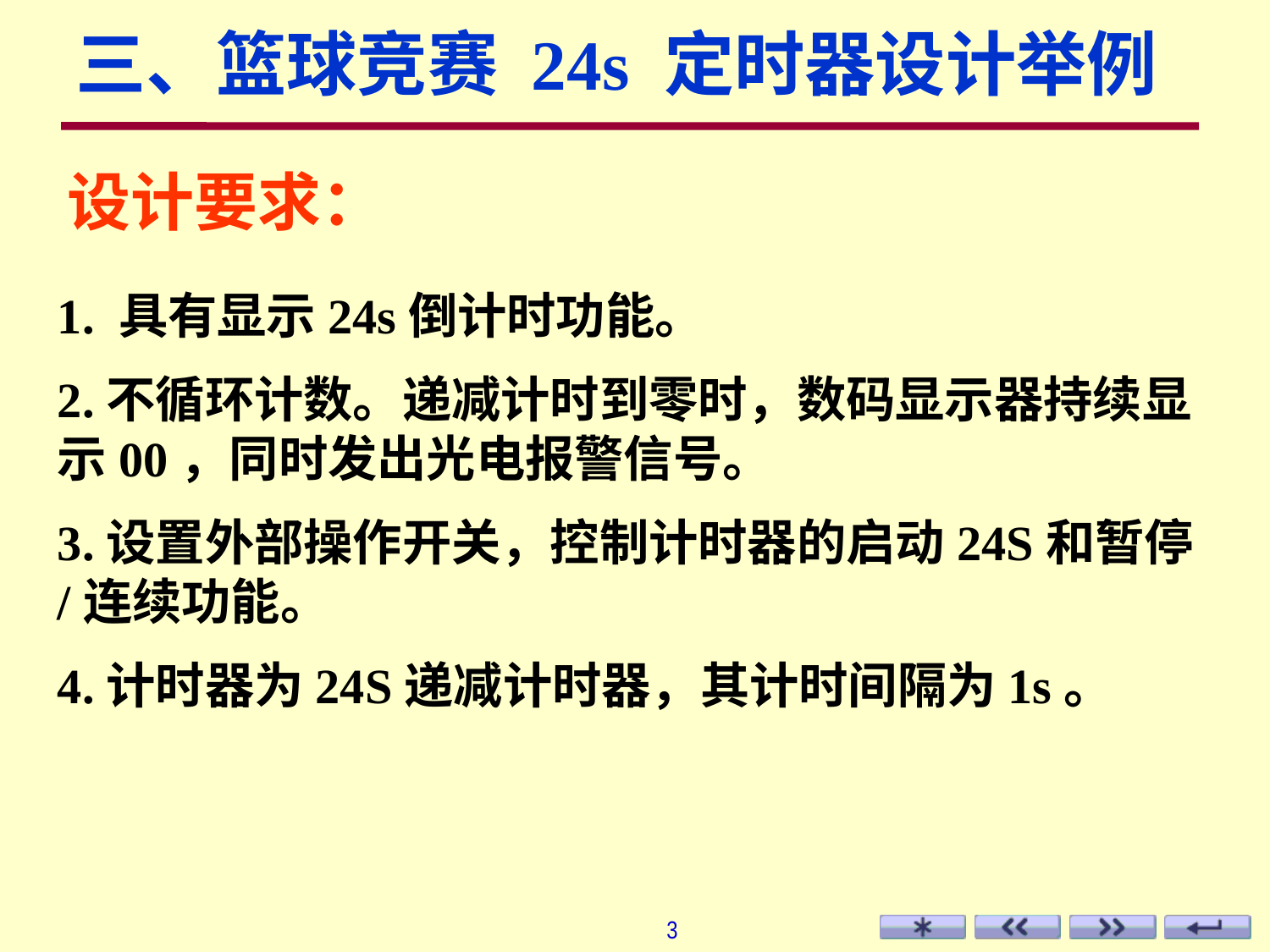

# 三、篮球竞赛 24s 定时器设计举例

设计要求：
1. 具有显示24s倒计时功能。
2.不循环计数。递减计时到零时，数码显示器持续显示00，同时发出光电报警信号。
3.设置外部操作开关，控制计时器的启动24S和暂停/连续功能。
4.计时器为24S递减计时器，其计时间隔为1s。